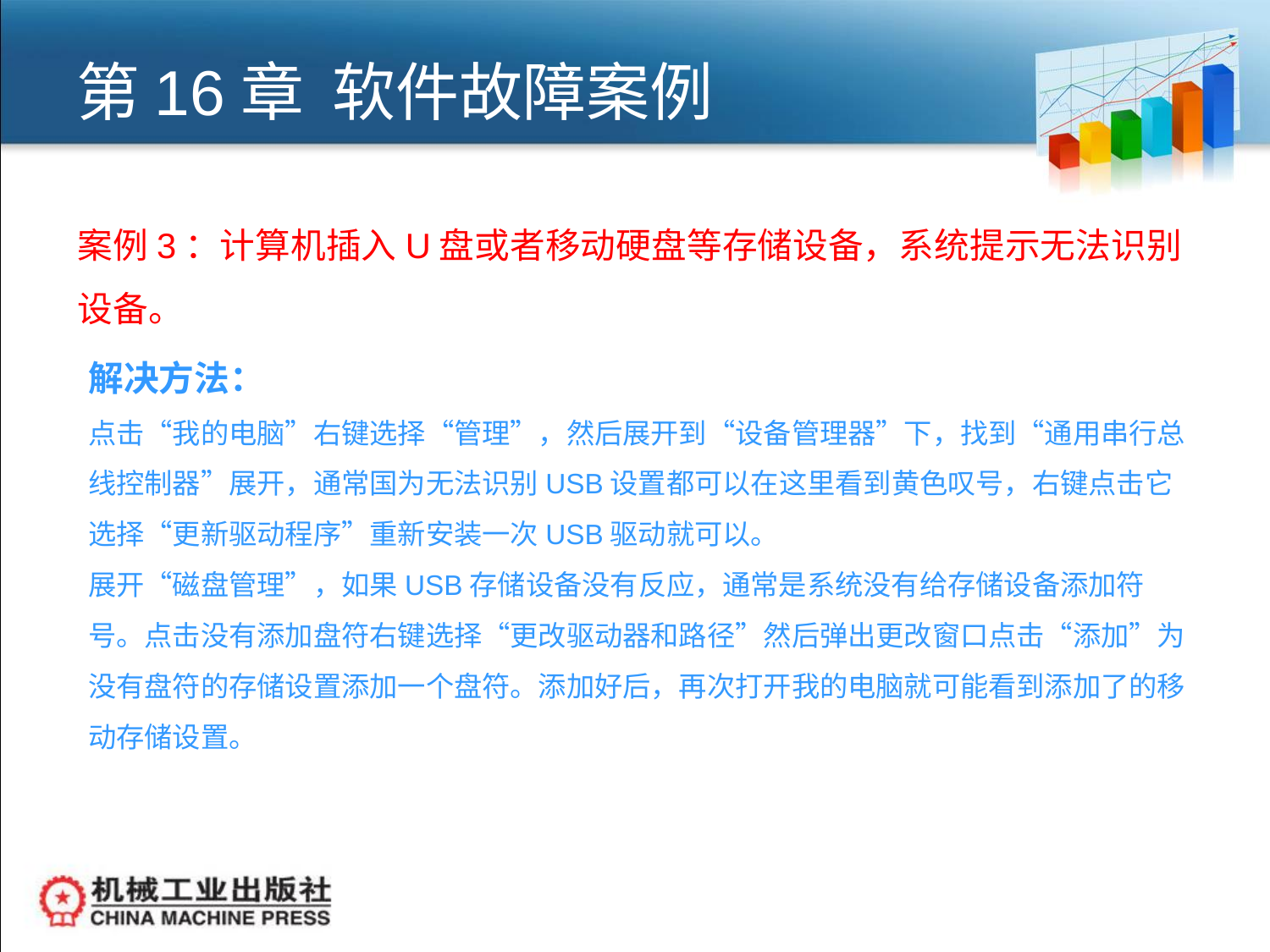

# 第16章  软件故障案例
案例3：计算机插入U盘或者移动硬盘等存储设备，系统提示无法识别设备。
解决方法：
点击“我的电脑”右键选择“管理”，然后展开到“设备管理器”下，找到“通用串行总线控制器”展开，通常国为无法识别USB设置都可以在这里看到黄色叹号，右键点击它选择“更新驱动程序”重新安装一次USB驱动就可以。
展开“磁盘管理”，如果USB存储设备没有反应，通常是系统没有给存储设备添加符号。点击没有添加盘符右键选择“更改驱动器和路径”然后弹出更改窗口点击“添加”为没有盘符的存储设置添加一个盘符。添加好后，再次打开我的电脑就可能看到添加了的移动存储设置。